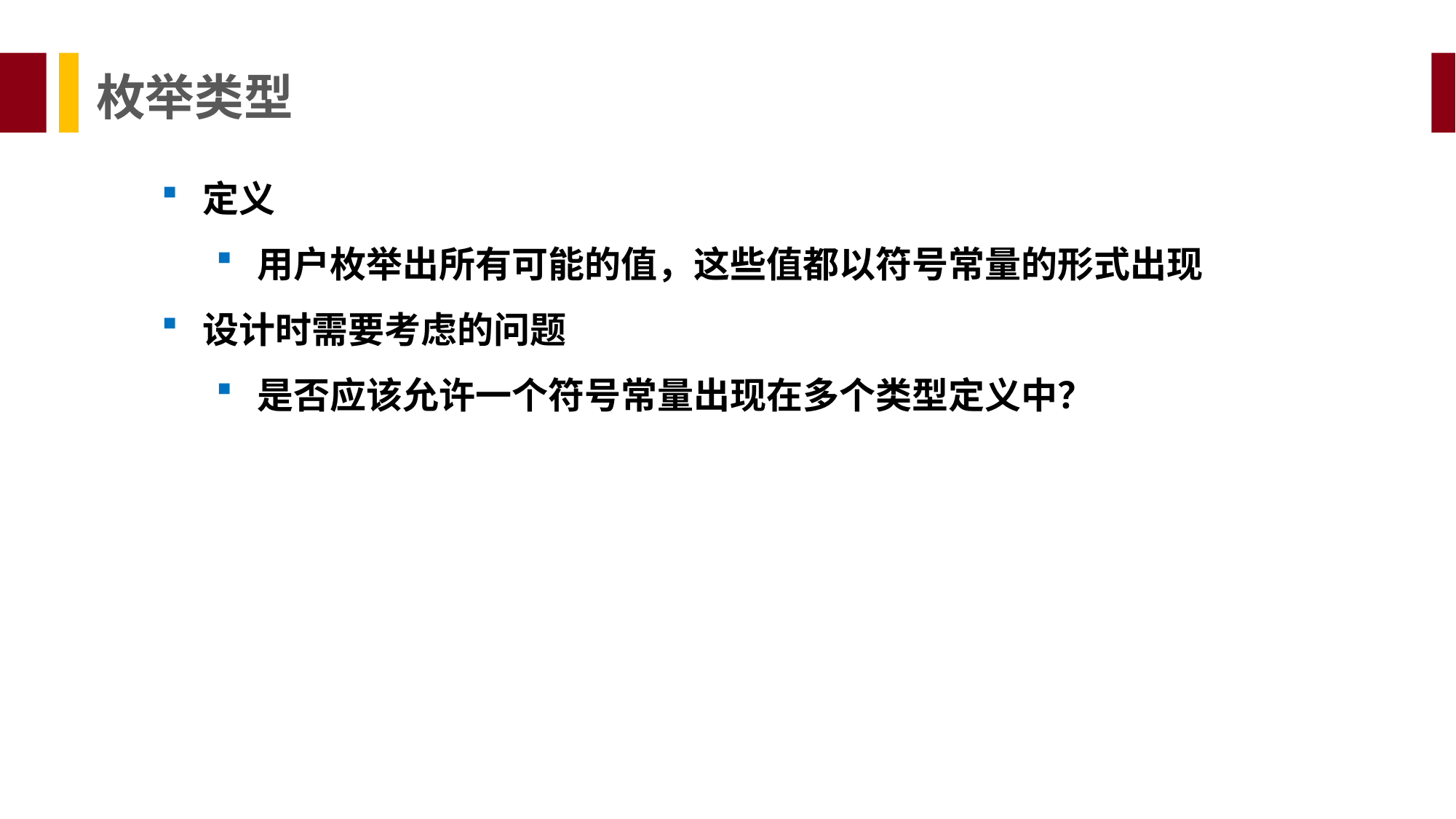

枚举类型
定义
用户枚举出所有可能的值，这些值都以符号常量的形式出现
设计时需要考虑的问题
是否应该允许一个符号常量出现在多个类型定义中？